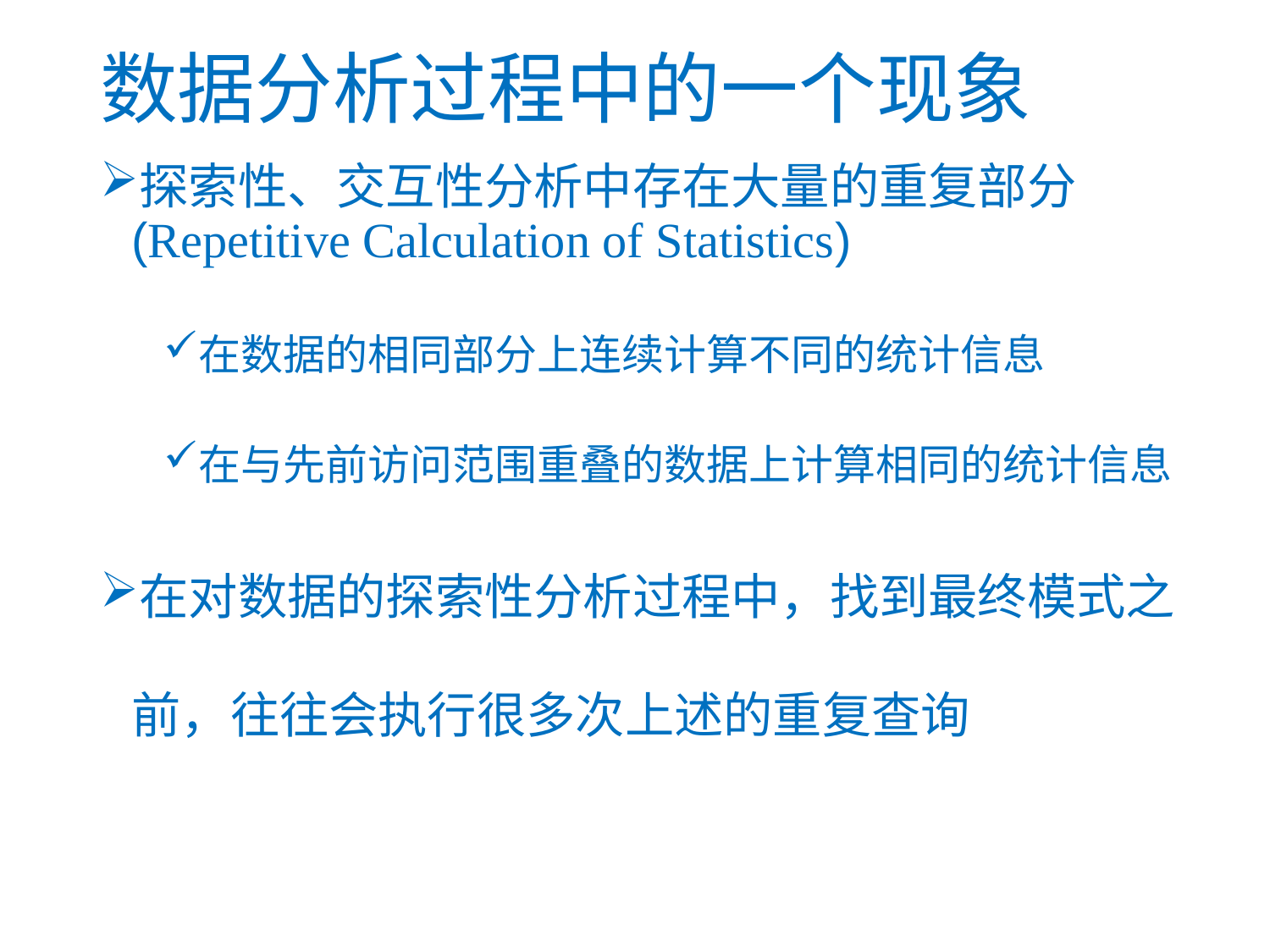

# 数据分析过程中的一个现象
探索性、交互性分析中存在大量的重复部分(Repetitive Calculation of Statistics)
在数据的相同部分上连续计算不同的统计信息
在与先前访问范围重叠的数据上计算相同的统计信息
在对数据的探索性分析过程中，找到最终模式之前，往往会执行很多次上述的重复查询